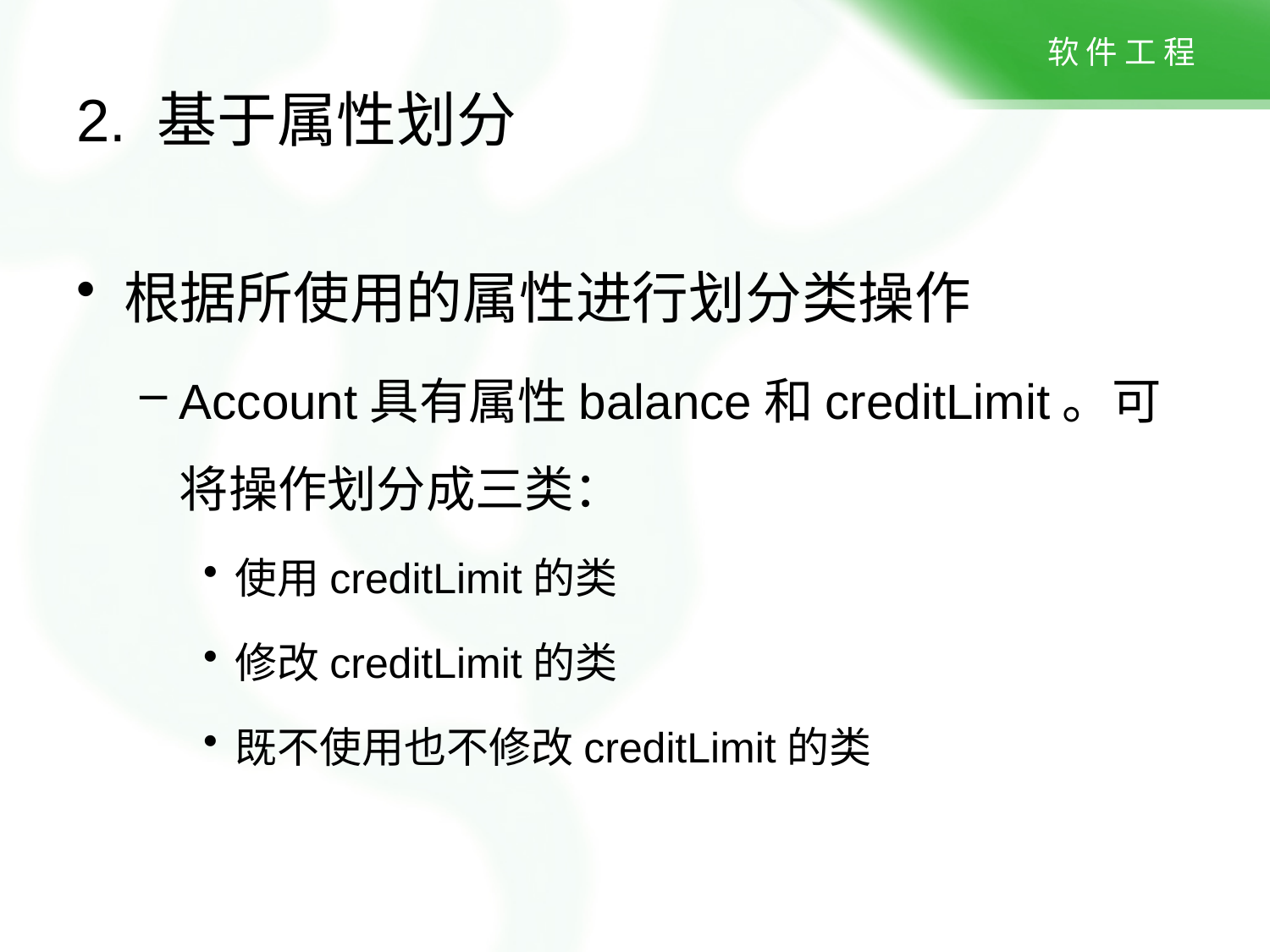

2. 基于属性划分
根据所使用的属性进行划分类操作
Account具有属性balance和creditLimit。可将操作划分成三类：
使用creditLimit的类
修改creditLimit的类
既不使用也不修改creditLimit的类